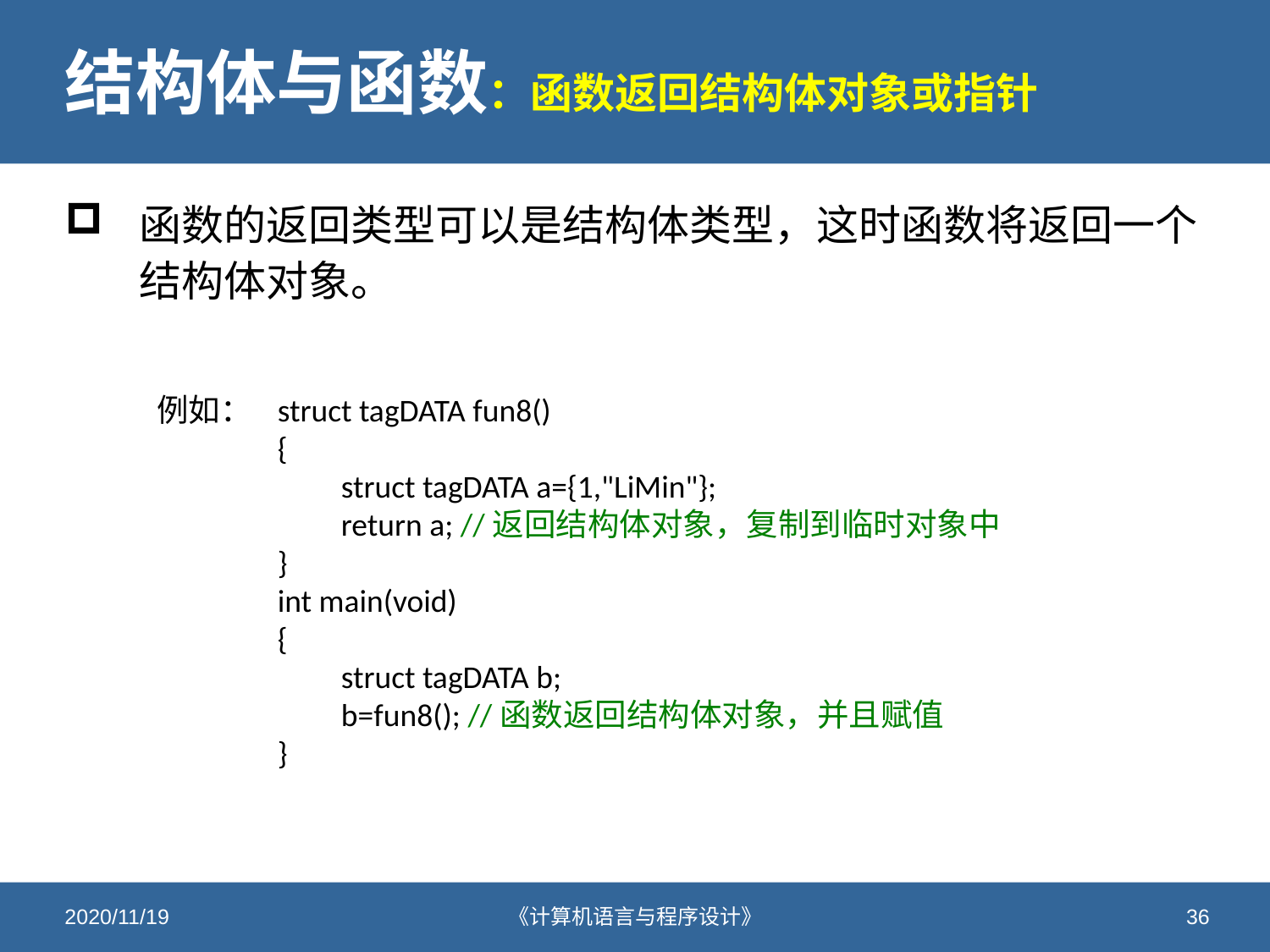

# 结构体与函数：函数返回结构体对象或指针
函数的返回类型可以是结构体类型，这时函数将返回一个结构体对象。
例如：
struct tagDATA fun8()
{
struct tagDATA a={1,"LiMin"};
return a; //返回结构体对象，复制到临时对象中
}
int main(void)
{
struct tagDATA b;
b=fun8(); //函数返回结构体对象，并且赋值
}
2020/11/19
《计算机语言与程序设计》
36